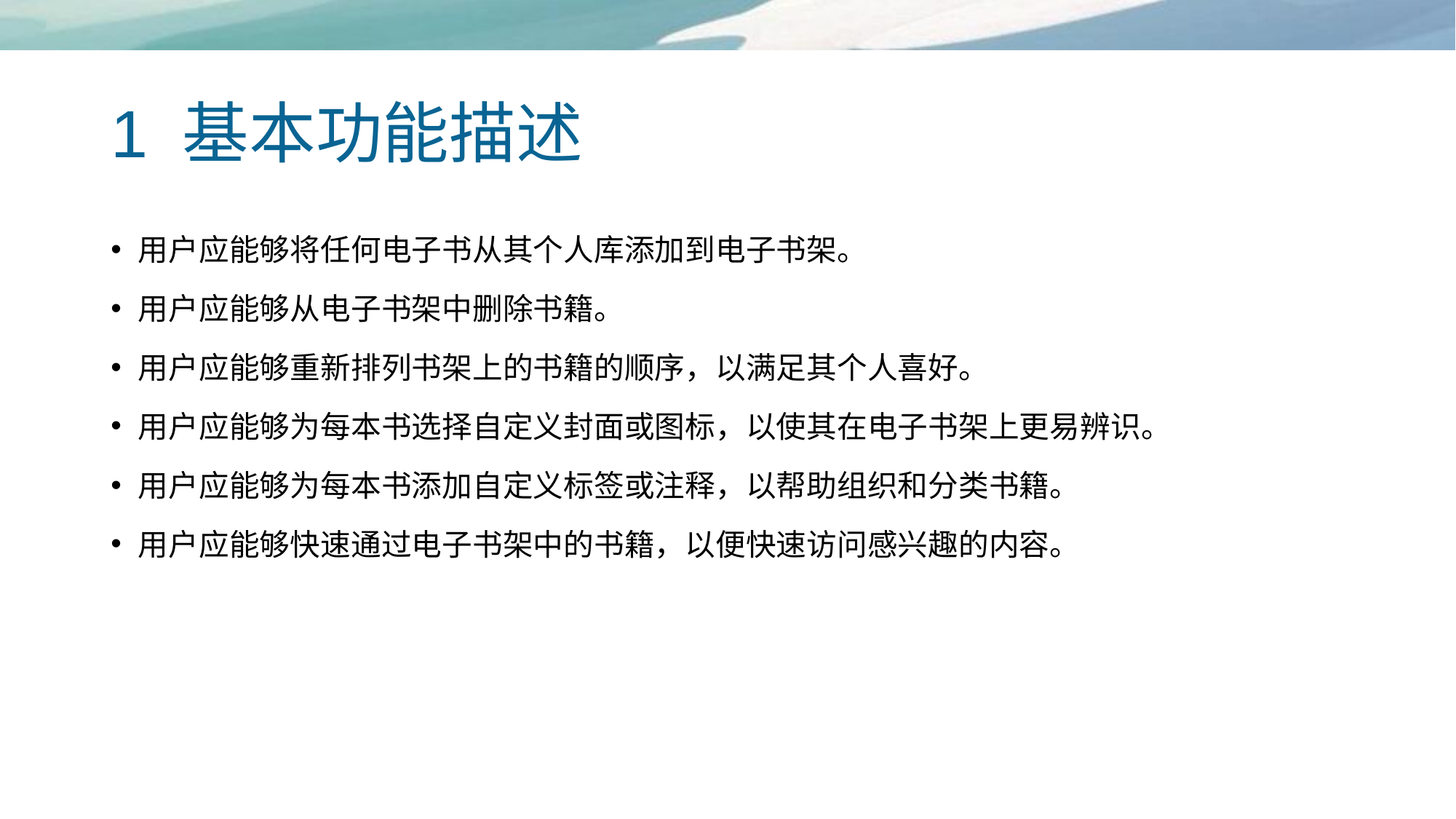

# 1 基本功能描述
用户应能够将任何电子书从其个人库添加到电子书架。
用户应能够从电子书架中删除书籍。
用户应能够重新排列书架上的书籍的顺序，以满足其个人喜好。
用户应能够为每本书选择自定义封面或图标，以使其在电子书架上更易辨识。
用户应能够为每本书添加自定义标签或注释，以帮助组织和分类书籍。
用户应能够快速通过电子书架中的书籍，以便快速访问感兴趣的内容。